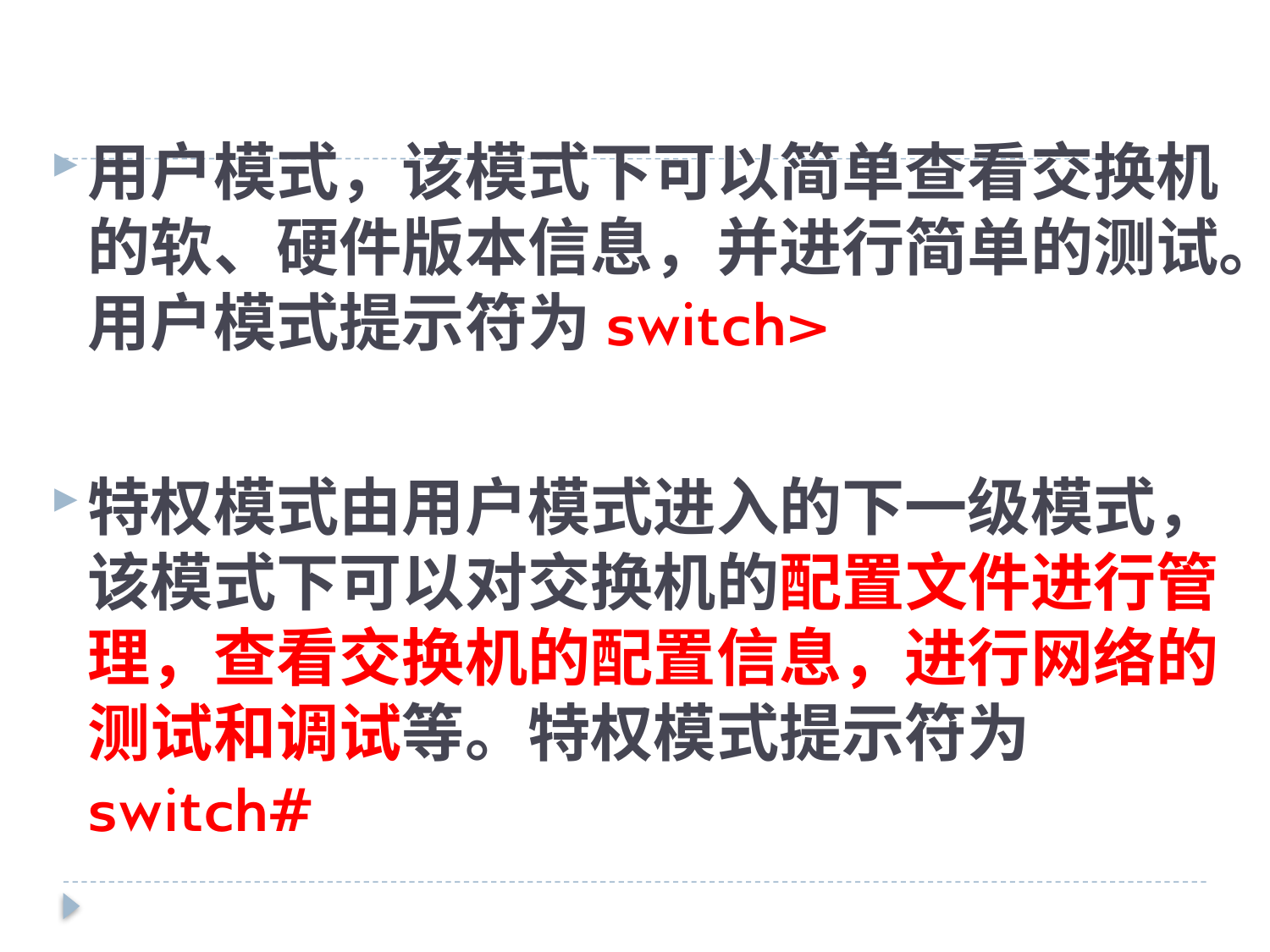

#
用户模式，该模式下可以简单查看交换机的软、硬件版本信息，并进行简单的测试。用户模式提示符为switch>

特权模式由用户模式进入的下一级模式，该模式下可以对交换机的配置文件进行管理，查看交换机的配置信息，进行网络的测试和调试等。特权模式提示符为switch#